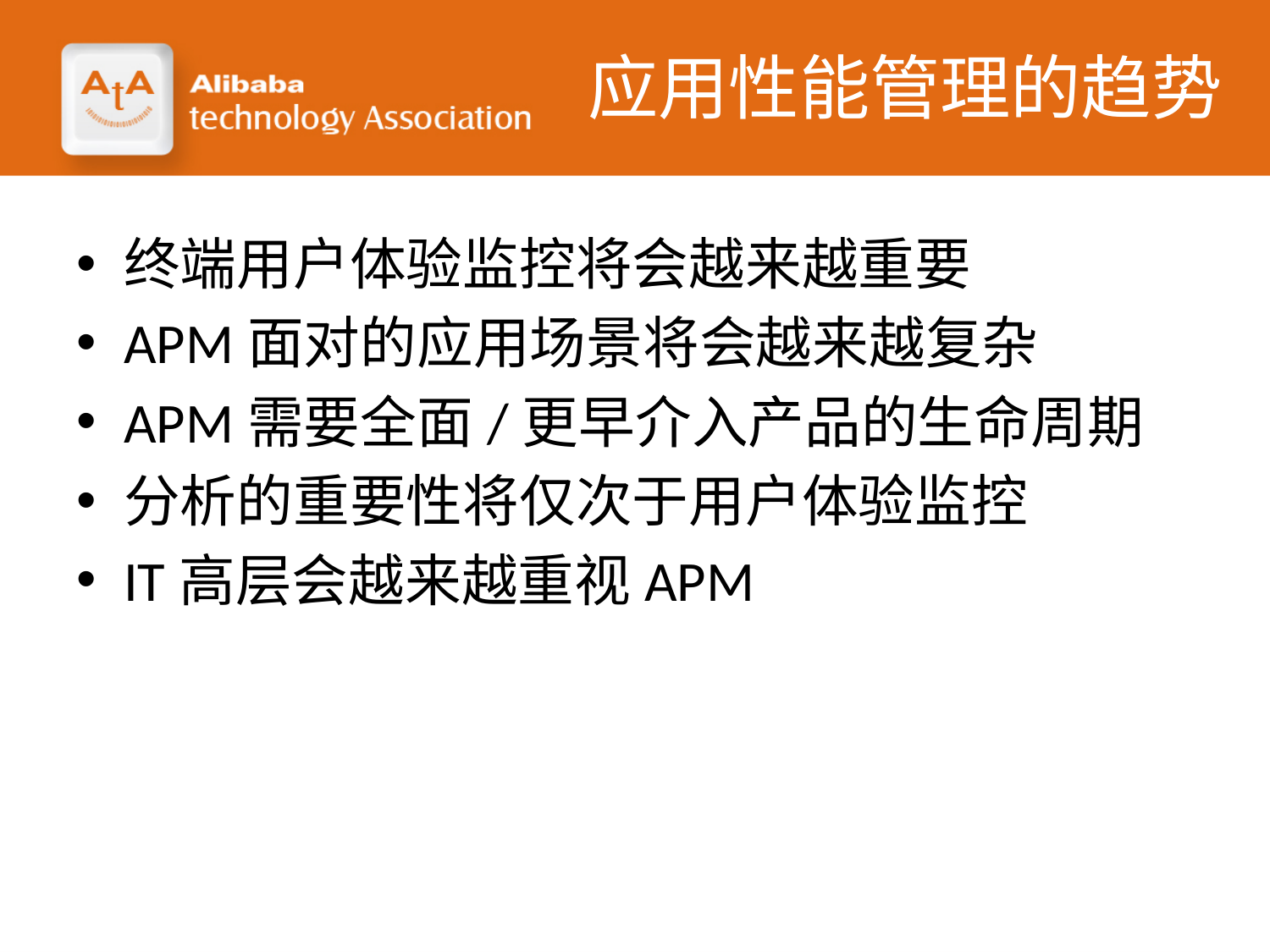

# 应用性能管理的趋势
终端用户体验监控将会越来越重要
APM面对的应用场景将会越来越复杂
APM需要全面/更早介入产品的生命周期
分析的重要性将仅次于用户体验监控
IT高层会越来越重视APM